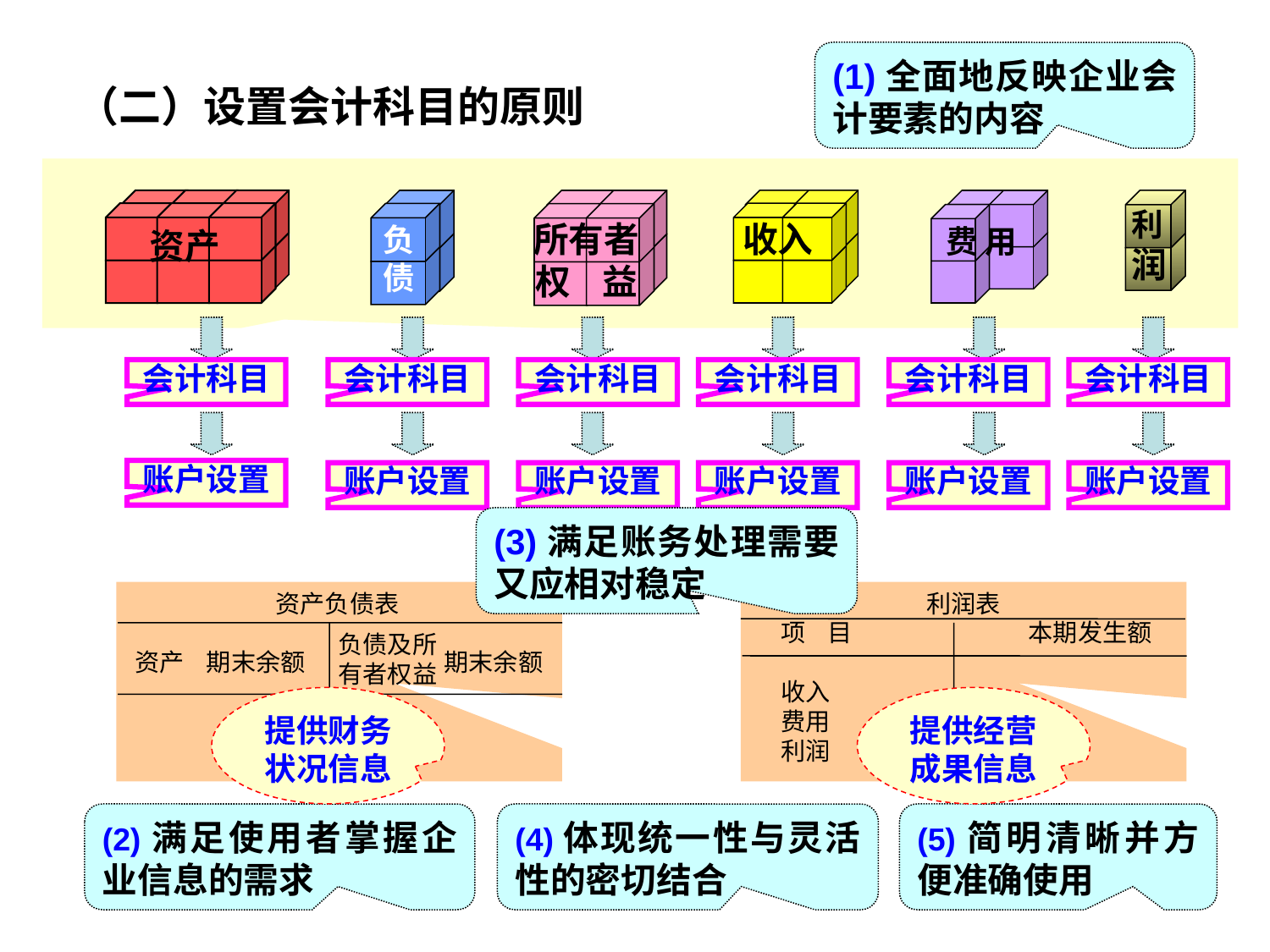

(1)全面地反映企业会计要素的内容
（二）设置会计科目的原则

资产

负债

所有者
权    益

收入

费 用

利润

会计科目
会计科目
会计科目
会计科目
会计科目
会计科目

账户设置
账户设置
账户设置
账户设置
账户设置
账户设置
(3)满足账务处理需要又应相对稳定
资产负债表

资产    期末余额    	          期末余额

负债及所有者权益

利润表
    项    目                                本期发生额

    收入
    费用
    利润

提供财务状况信息
提供经营成果信息
(2)满足使用者掌握企业信息的需求
(4)体现统一性与灵活性的密切结合
(5)简明清晰并方便准确使用

8